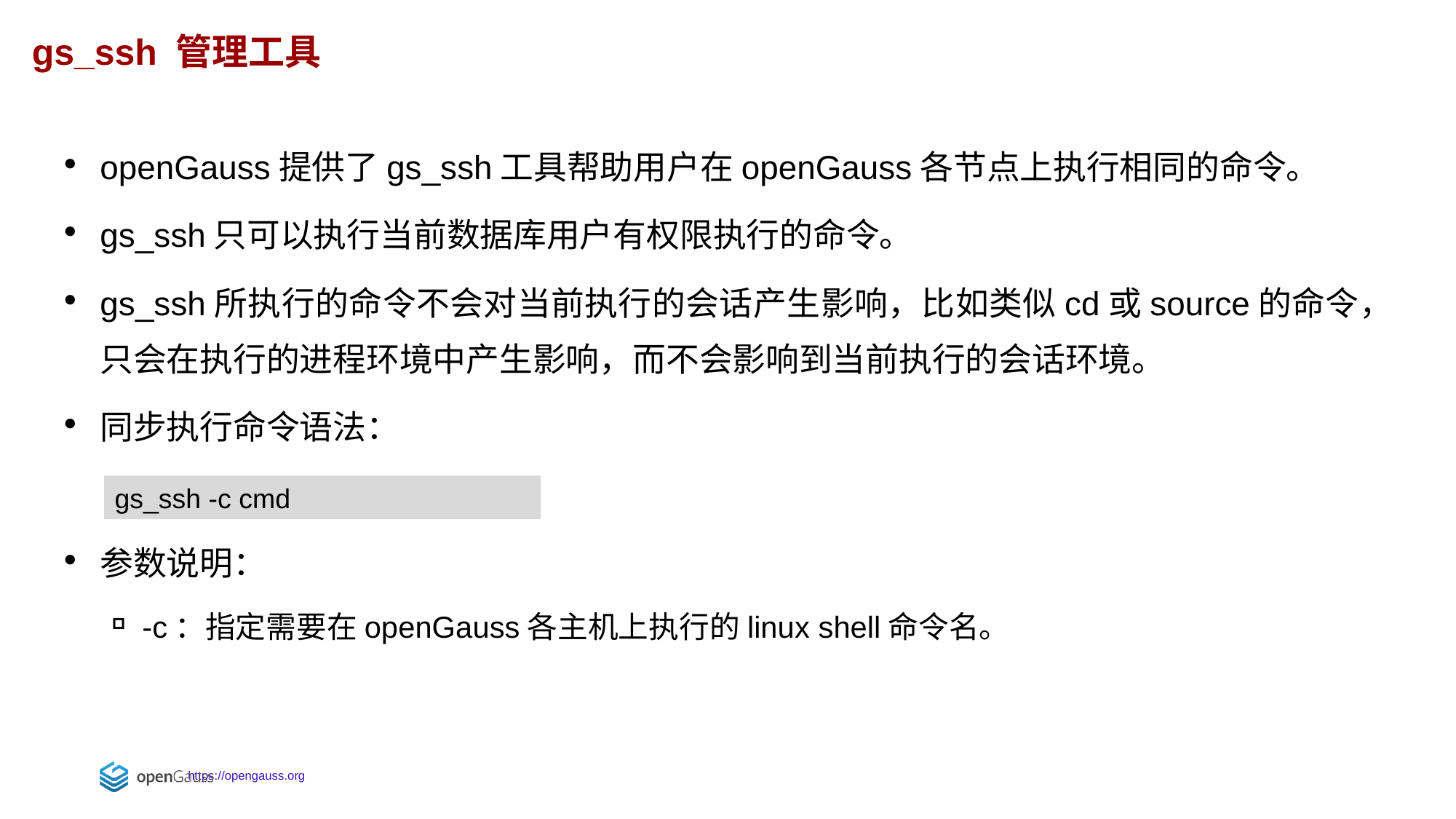

gs_ssh 管理工具
openGauss提供了gs_ssh工具帮助用户在openGauss各节点上执行相同的命令。
gs_ssh只可以执行当前数据库用户有权限执行的命令。
gs_ssh所执行的命令不会对当前执行的会话产生影响，比如类似cd或source的命令，只会在执行的进程环境中产生影响，而不会影响到当前执行的会话环境。
同步执行命令语法：

参数说明：
-c：指定需要在openGauss各主机上执行的linux shell命令名。
gs_ssh -c cmd